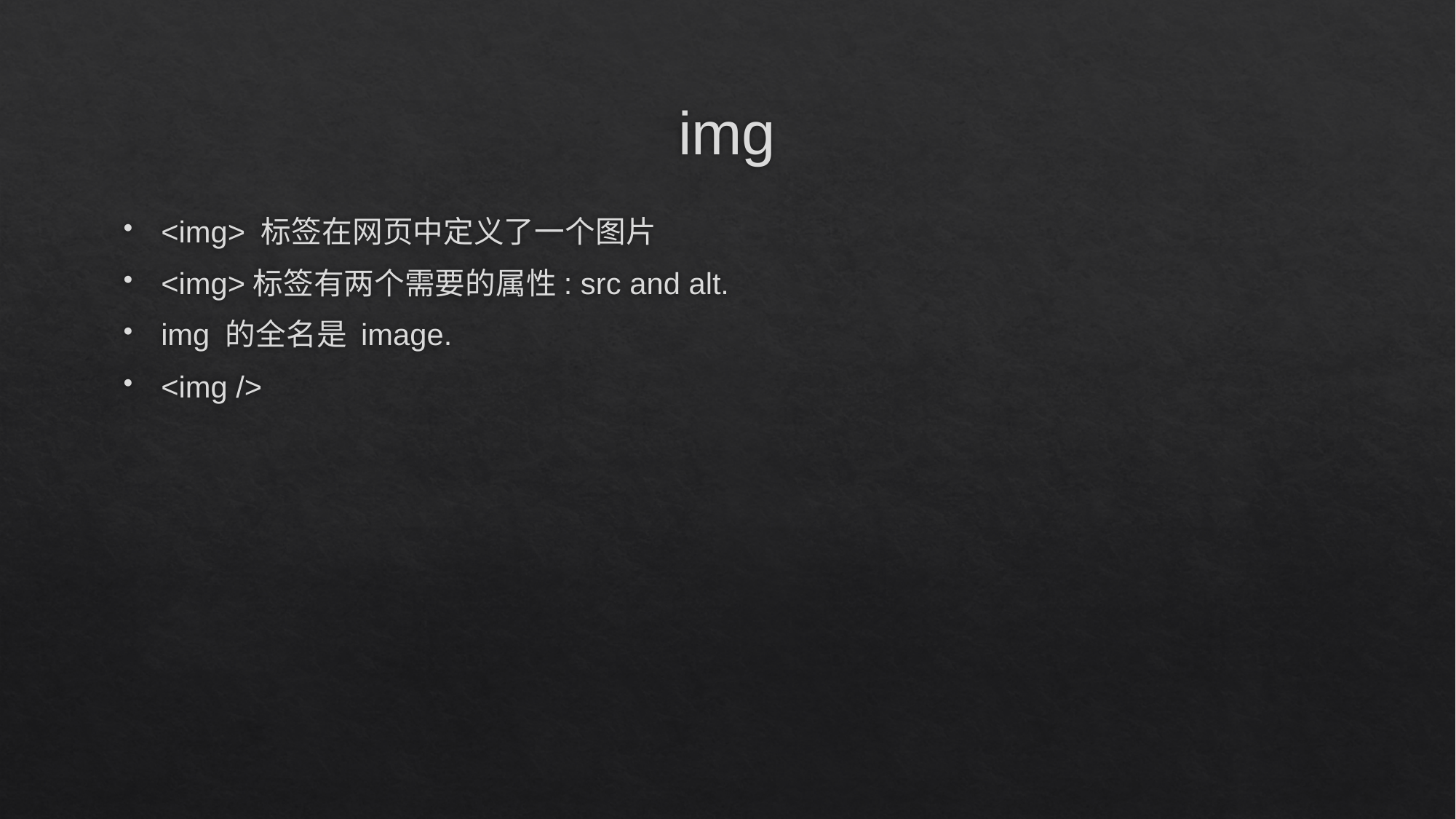

# img
<img> 标签在网页中定义了一个图片
<img>标签有两个需要的属性: src and alt.
img 的全名是 image.
<img />